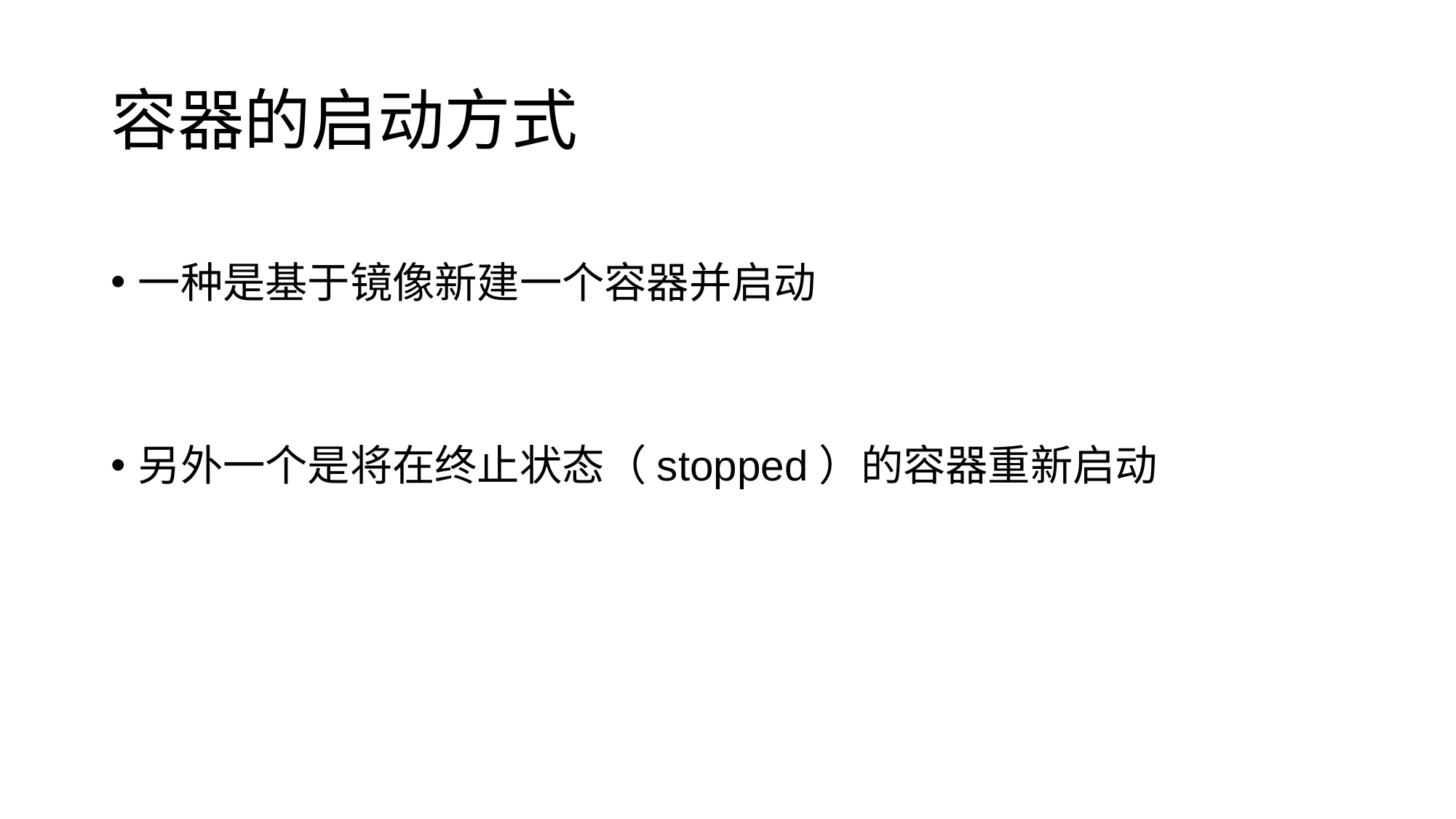

# 容器的启动方式
一种是基于镜像新建一个容器并启动

另外一个是将在终止状态（stopped）的容器重新启动